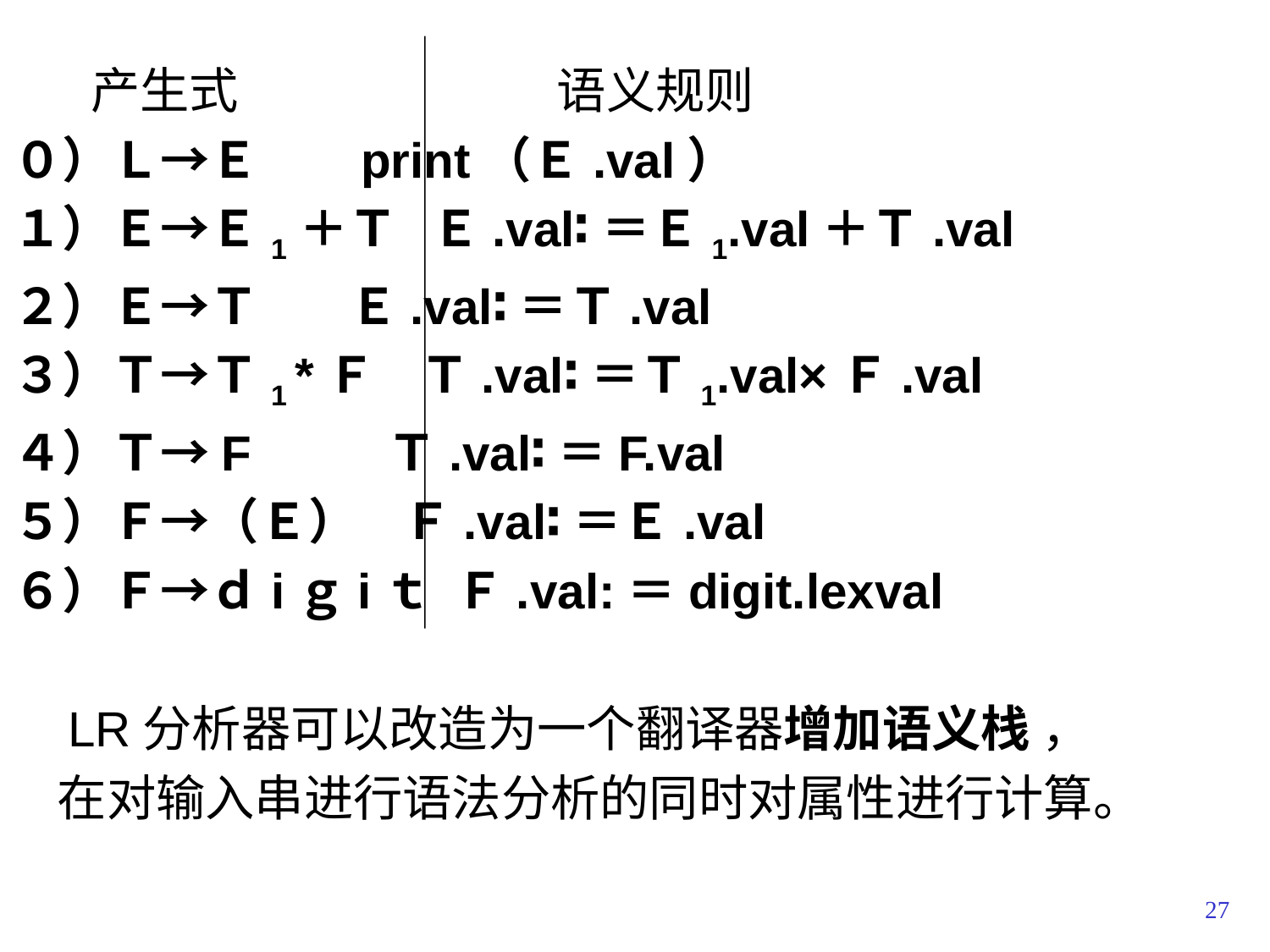

产生式                             语义规则
０）Ｌ→Ｅ        print（Ｅ.val）
１）Ｅ→Ｅ1＋Ｔ   Ｅ.val∶＝Ｅ1.val＋Ｔ.val
２）Ｅ→Ｔ        Ｅ.val∶＝Ｔ.val
３）Ｔ→Ｔ1 *Ｆ    Ｔ.val∶＝Ｔ1.val×Ｆ.val
４）Ｔ→F         Ｔ.val∶＝F.val
５）Ｆ→（Ｅ）    Ｆ.val∶＝Ｅ.val
６）Ｆ→ｄiｇiｔ  Ｆ.val:＝digit.lexval

    LR分析器可以改造为一个翻译器增加语义栈 ，
   在对输入串进行语法分析的同时对属性进行计算。

27